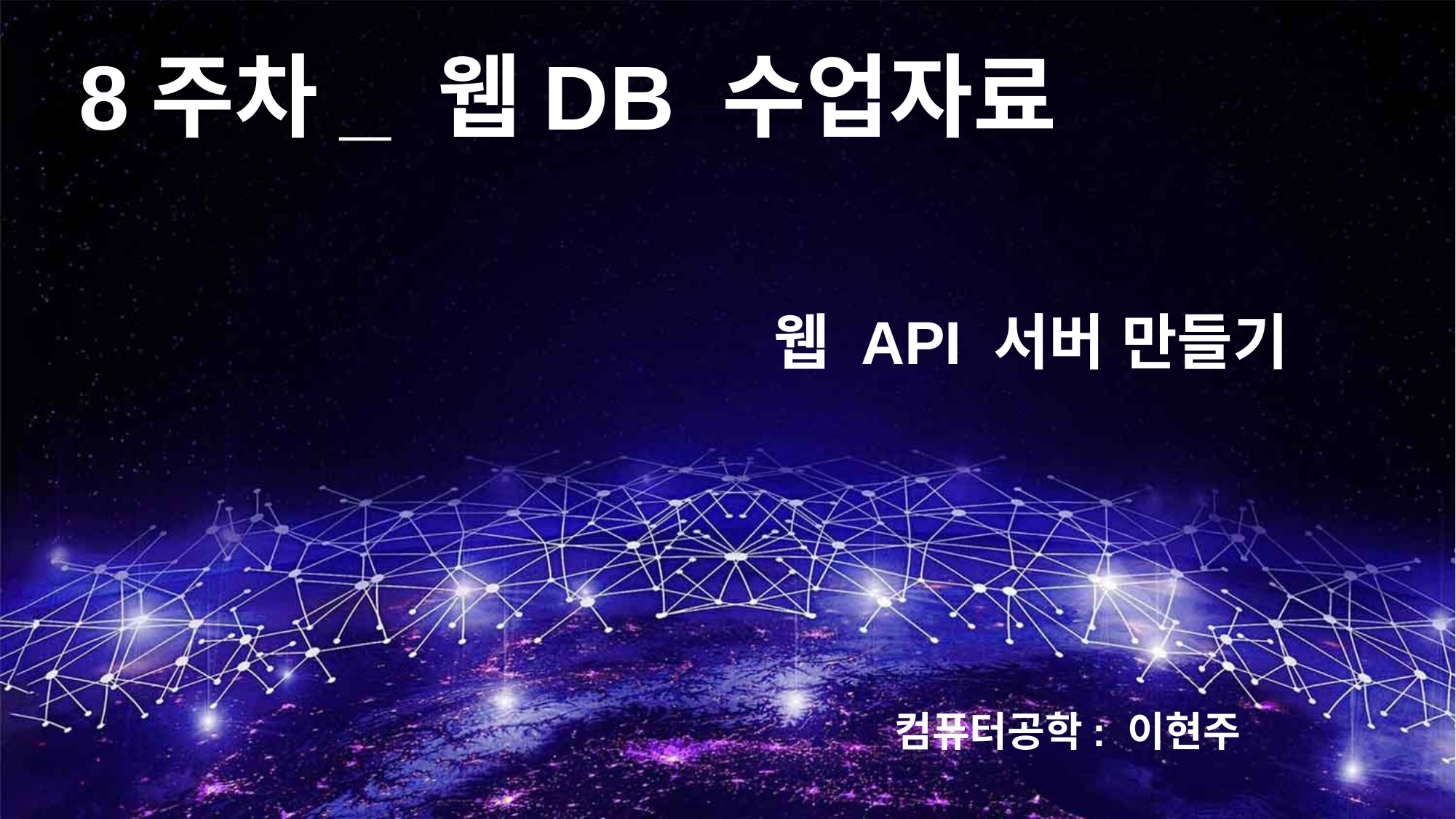

8주차_ 웹DB 수업자료
웹 API 서버 만들기
컴퓨터공학: 이현주